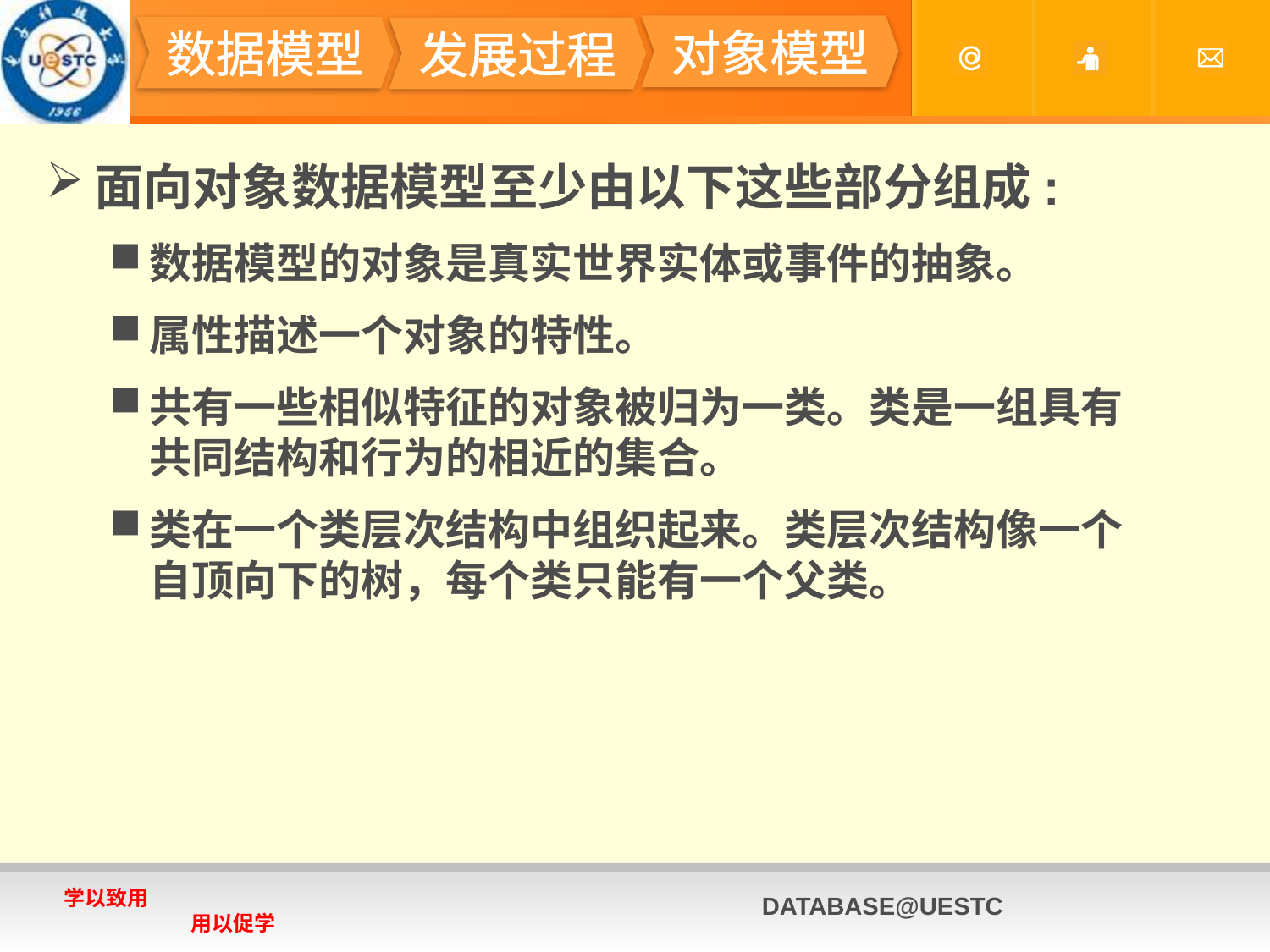

#
对象模型
数据模型
发展过程
面向对象数据模型至少由以下这些部分组成:
数据模型的对象是真实世界实体或事件的抽象。
属性描述一个对象的特性。
共有一些相似特征的对象被归为一类。类是一组具有共同结构和行为的相近的集合。
类在一个类层次结构中组织起来。类层次结构像一个自顶向下的树，每个类只能有一个父类。